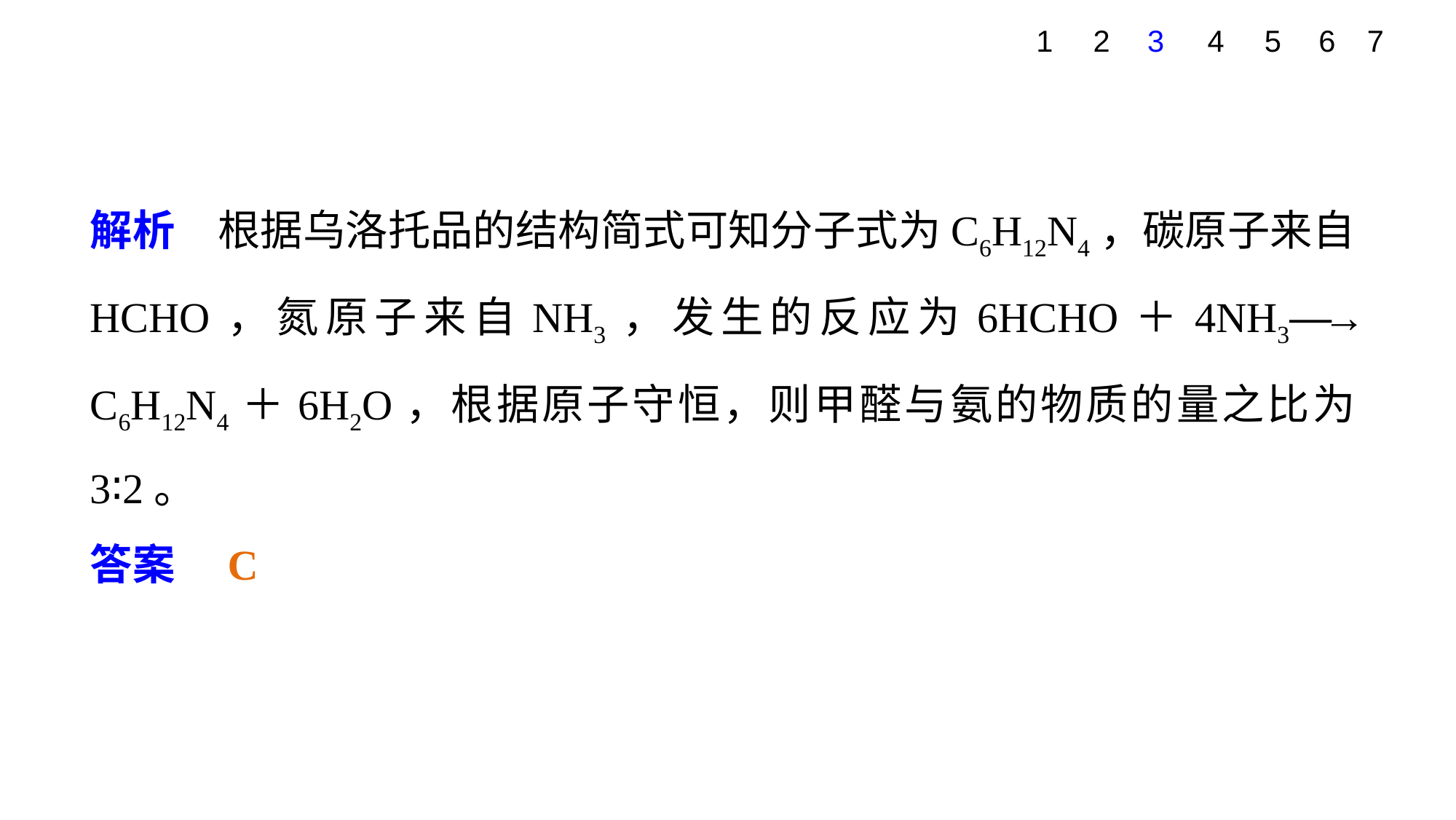

7
1
2
3
4
5
6
解析　根据乌洛托品的结构简式可知分子式为C6H12N4，碳原子来自HCHO，氮原子来自NH3，发生的反应为6HCHO＋4NH3―→ C6H12N4＋6H2O，根据原子守恒，则甲醛与氨的物质的量之比为3∶2。
答案　C